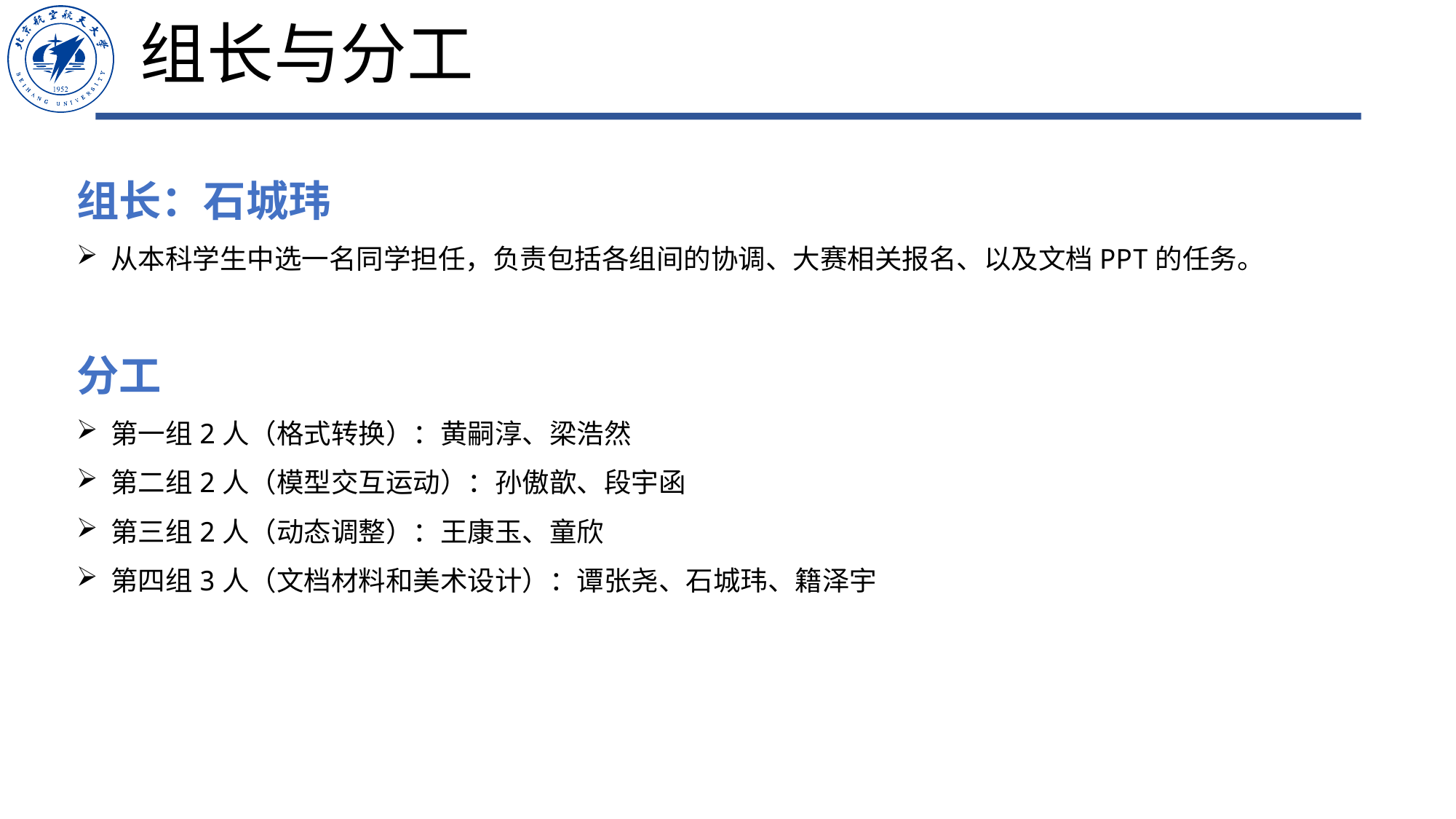

# 组长与分工
组长：石城玮
从本科学生中选一名同学担任，负责包括各组间的协调、大赛相关报名、以及文档PPT的任务。

分工
第一组2人（格式转换）：黄嗣淳、梁浩然
第二组2人（模型交互运动）：孙傲歆、段宇函
第三组2人（动态调整）：王康玉、童欣
第四组3人（文档材料和美术设计）：谭张尧、石城玮、籍泽宇